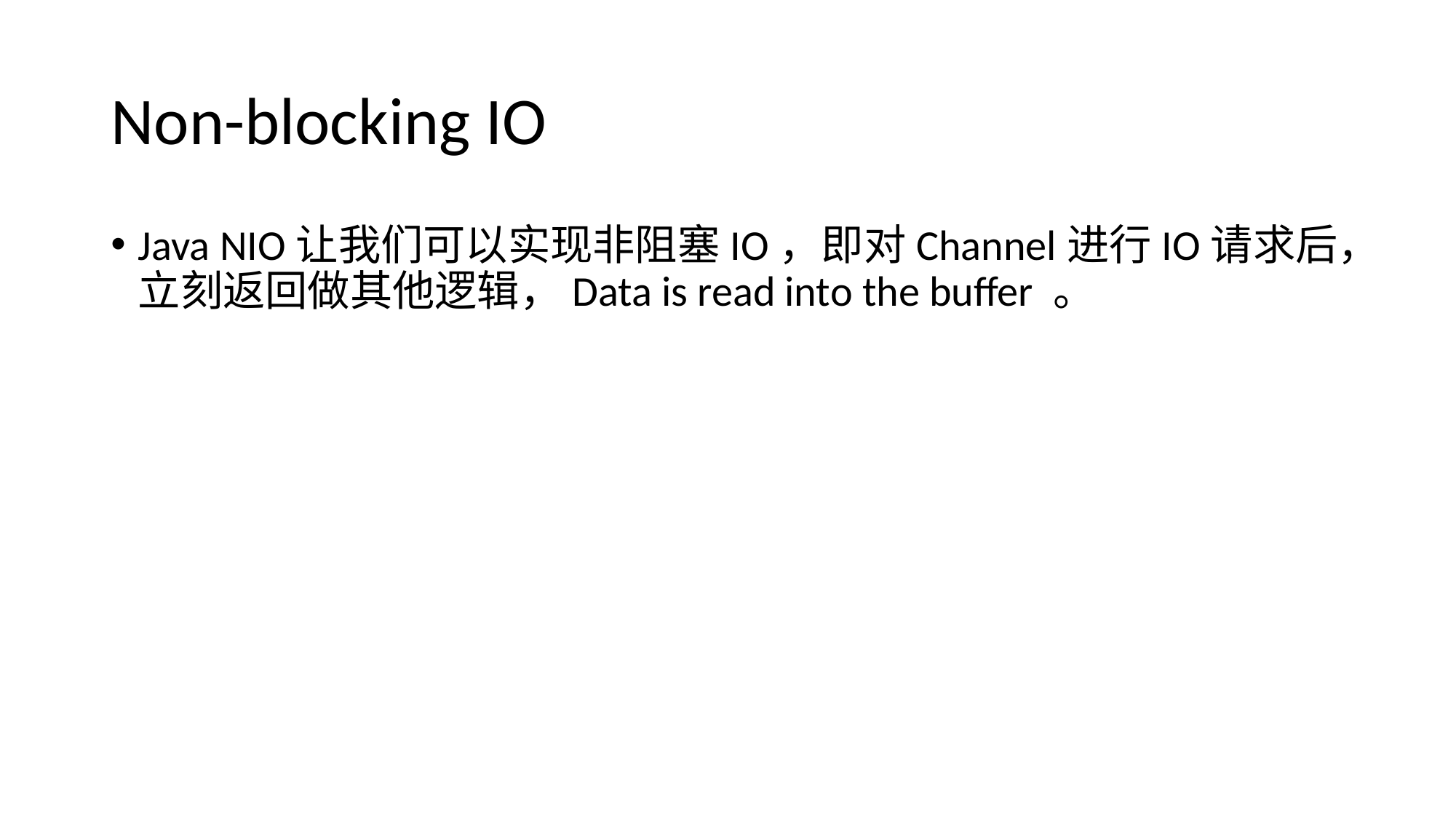

# Non-blocking IO
Java NIO让我们可以实现非阻塞IO，即对Channel进行IO请求后，立刻返回做其他逻辑，Data is read into the buffer 。